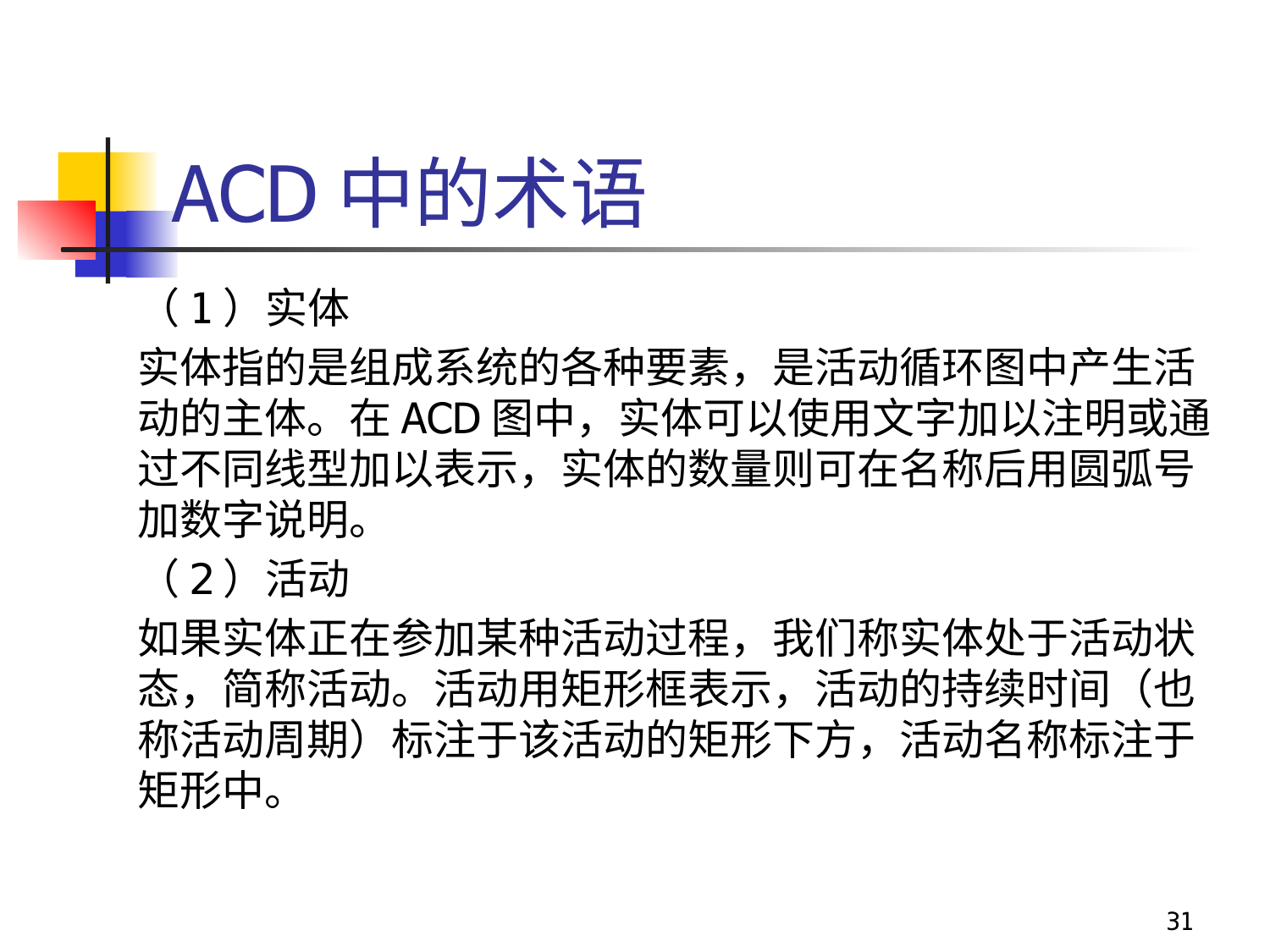

# ACD中的术语
（1）实体
实体指的是组成系统的各种要素，是活动循环图中产生活动的主体。在ACD图中，实体可以使用文字加以注明或通过不同线型加以表示，实体的数量则可在名称后用圆弧号加数字说明。
（2）活动
如果实体正在参加某种活动过程，我们称实体处于活动状态，简称活动。活动用矩形框表示，活动的持续时间（也称活动周期）标注于该活动的矩形下方，活动名称标注于矩形中。
31